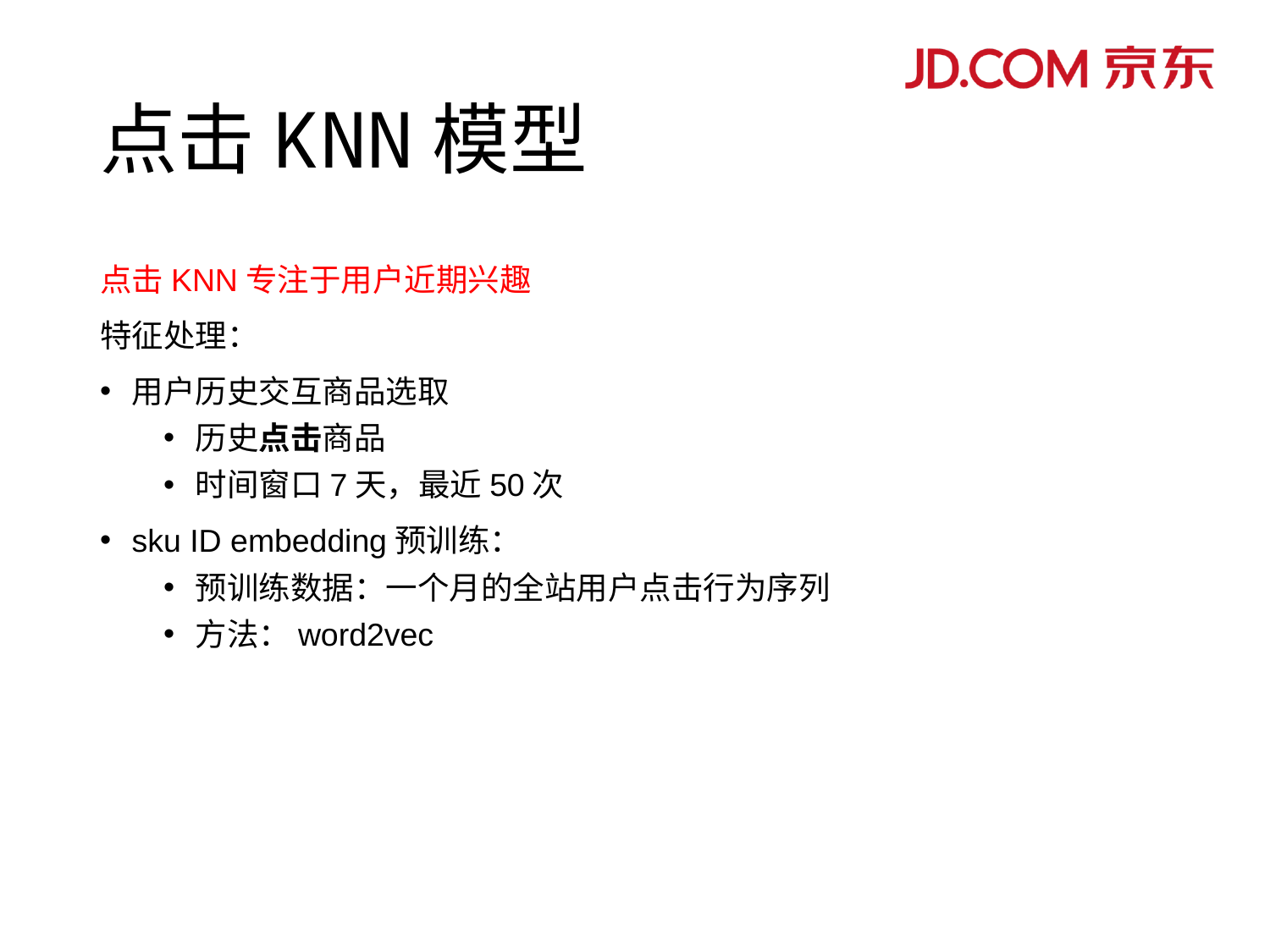

# 点击KNN模型
点击KNN专注于用户近期兴趣
特征处理：
用户历史交互商品选取
历史点击商品
时间窗口7天，最近50次
sku ID embedding预训练：
预训练数据：一个月的全站用户点击行为序列
方法：word2vec